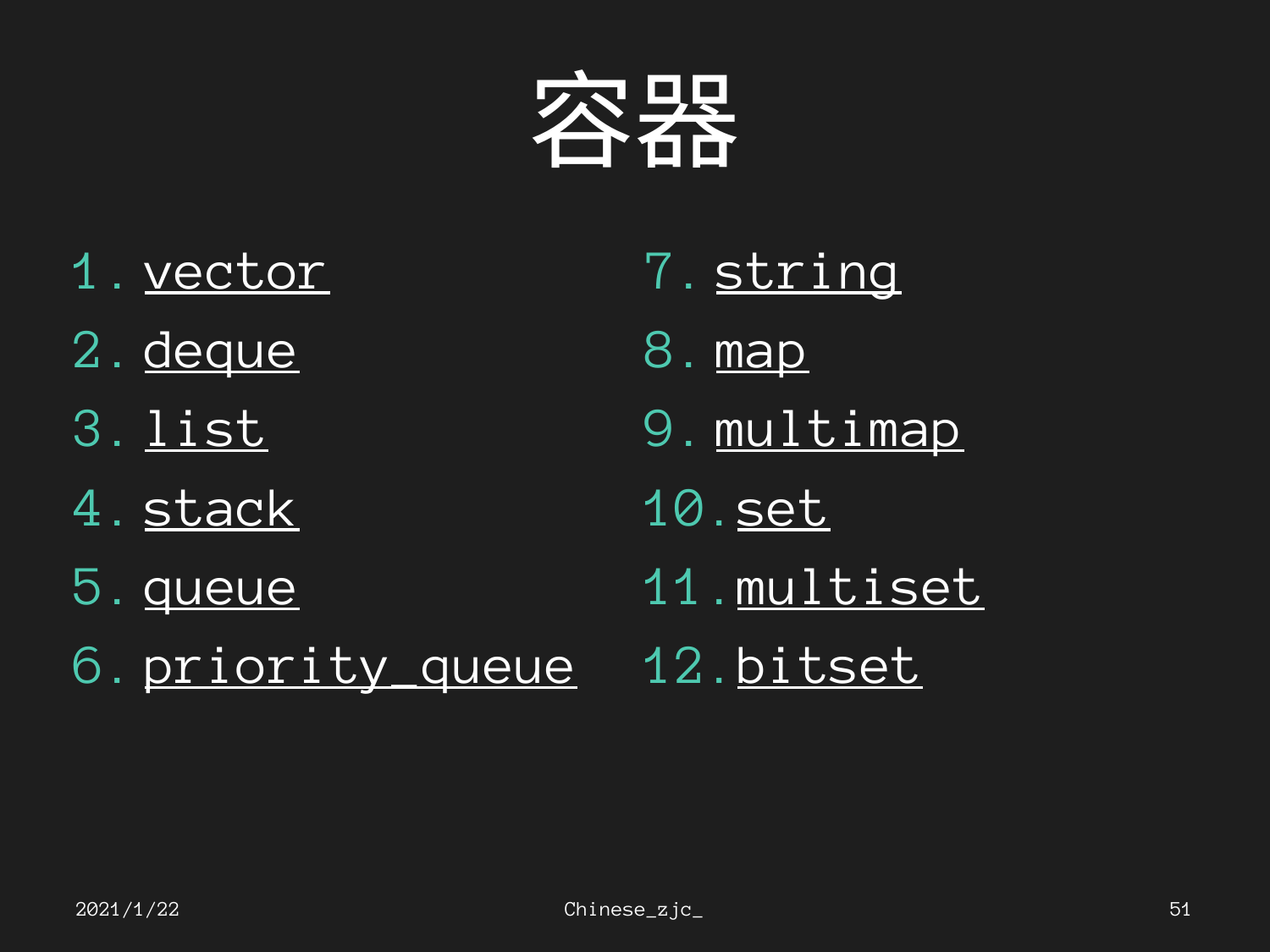

# 容器
vector
deque
list
stack
queue
priority_queue
string
map
multimap
set
multiset
bitset
2021/1/22
Chinese_zjc_
51